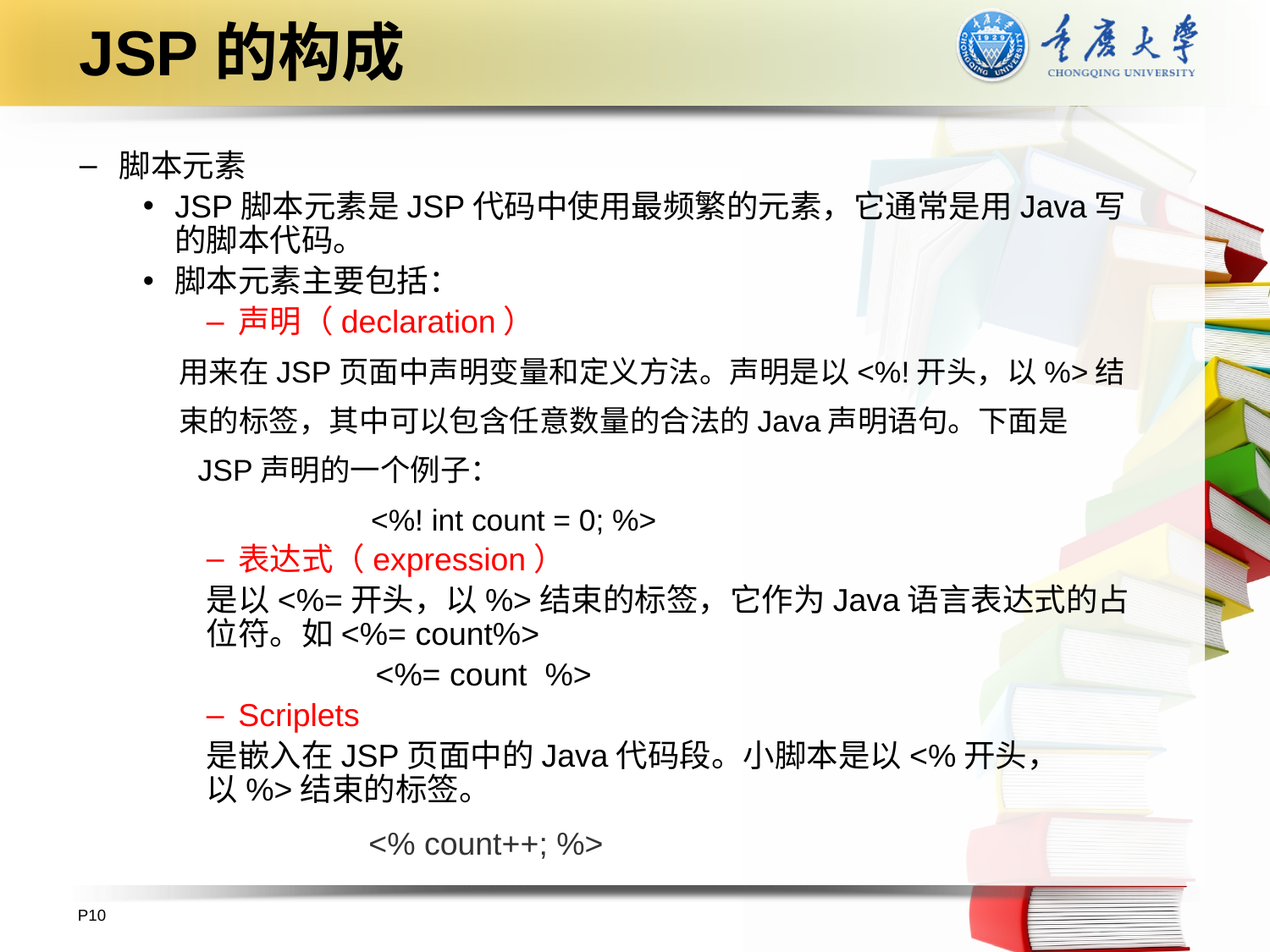

# JSP的构成
脚本元素
JSP脚本元素是JSP代码中使用最频繁的元素，它通常是用Java写的脚本代码。
脚本元素主要包括：
声明（declaration）
                       用来在JSP页面中声明变量和定义方法。声明是以<%!开头，以%>结
                       束的标签，其中可以包含任意数量的合法的Java声明语句。下面是
                      JSP声明的一个例子：
                                           <%! int count = 0; %>
表达式（expression）
是以<%=开头，以%>结束的标签，它作为Java语言表达式的占位符。如<%= count%>
                   <%= count  %>
Scriplets
是嵌入在JSP页面中的Java代码段。小脚本是以<%开头，以%>结束的标签。
<% count++; %>
P10